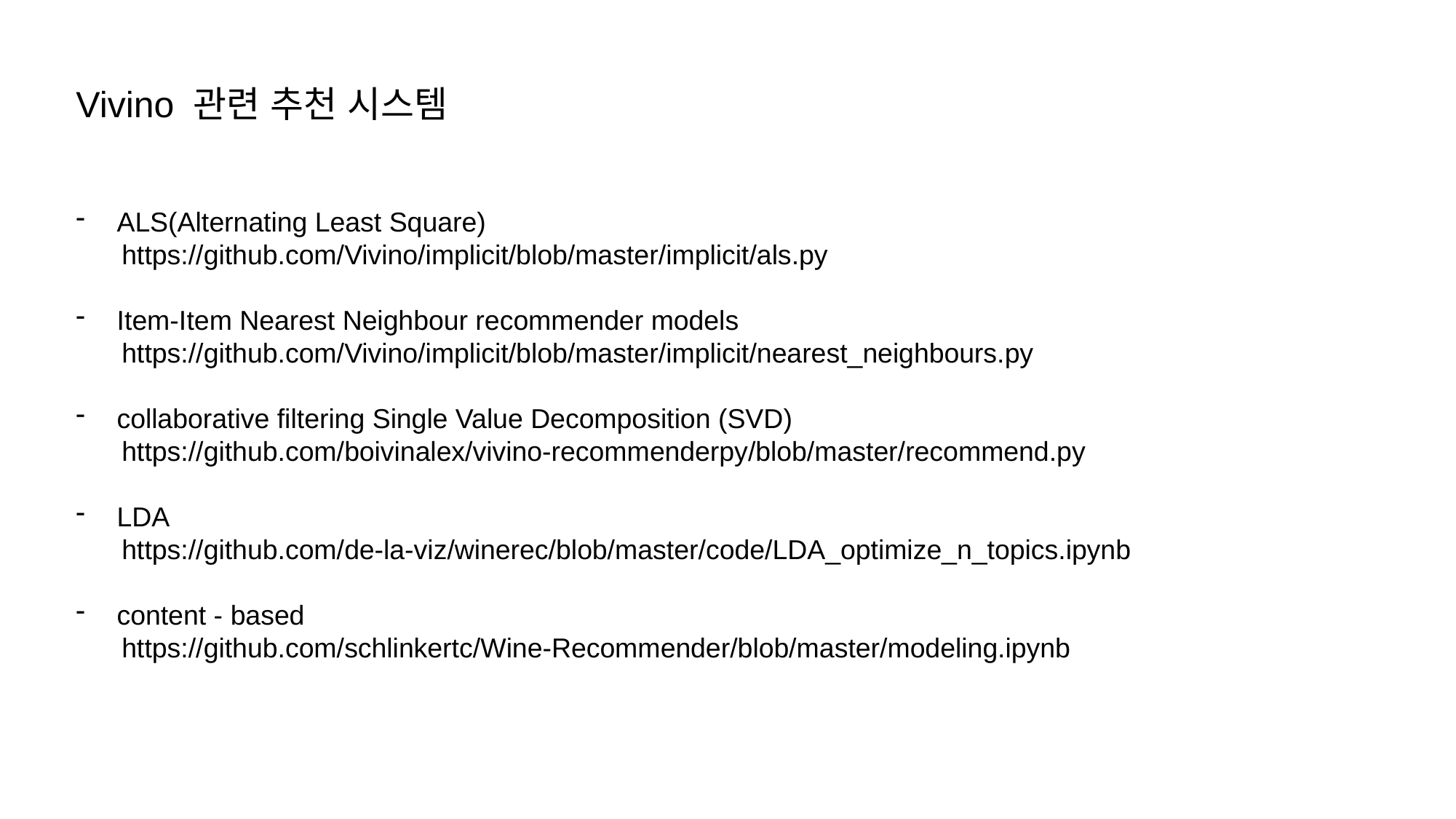

Vivino 관련 추천 시스템
ALS(Alternating Least Square)
      https://github.com/Vivino/implicit/blob/master/implicit/als.py

Item-Item Nearest Neighbour recommender models
      https://github.com/Vivino/implicit/blob/master/implicit/nearest_neighbours.py

collaborative filtering Single Value Decomposition (SVD)
      https://github.com/boivinalex/vivino-recommenderpy/blob/master/recommend.py

LDA
      https://github.com/de-la-viz/winerec/blob/master/code/LDA_optimize_n_topics.ipynb

content - based
      https://github.com/schlinkertc/Wine-Recommender/blob/master/modeling.ipynb